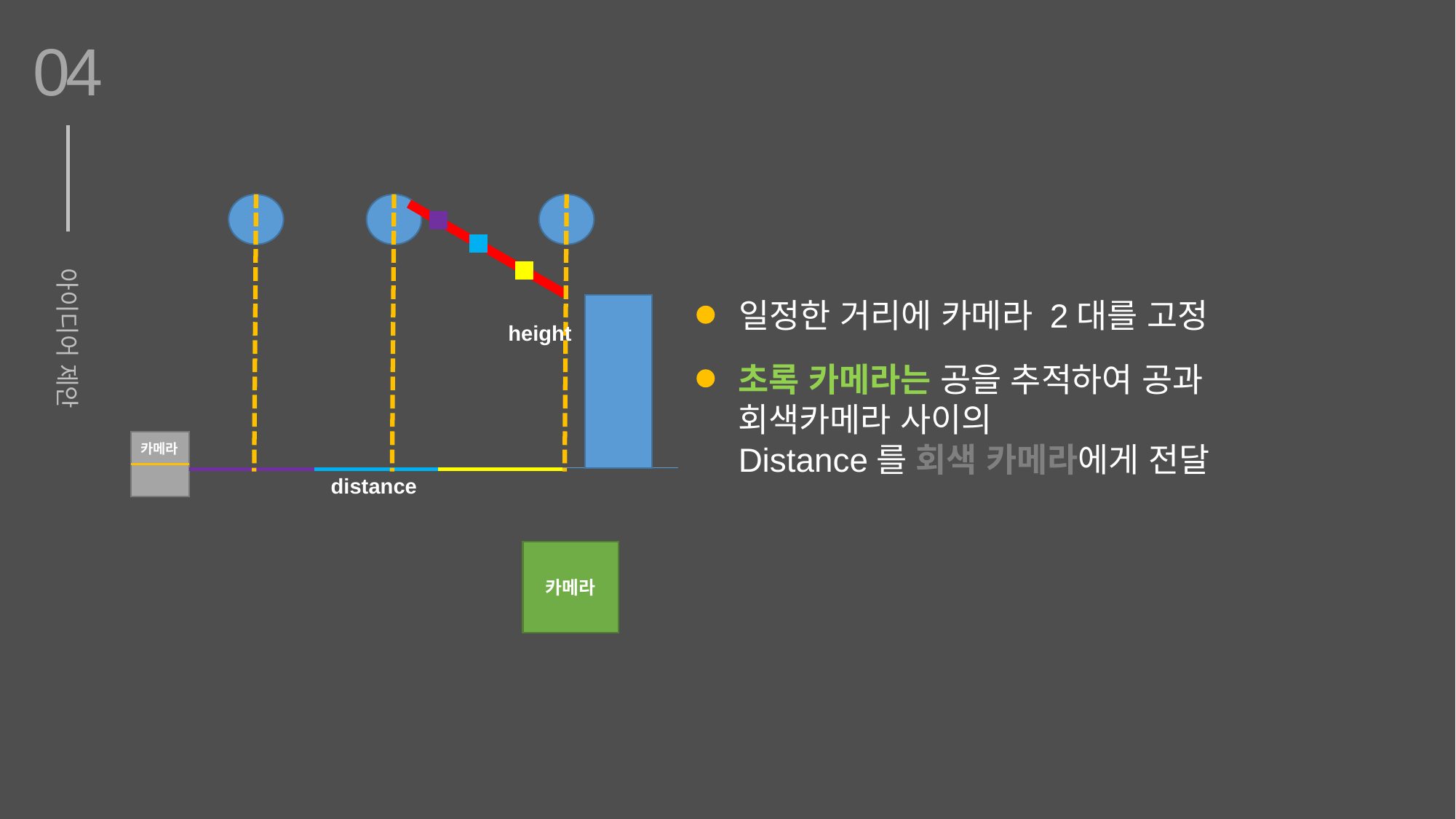

04

일정한 거리에 카메라 2대를 고정

height
초록 카메라는 공을 추적하여 공과
회색카메라 사이의
Distance를 회색 카메라에게 전달
아이디어 제안

카메라
distance
카메라